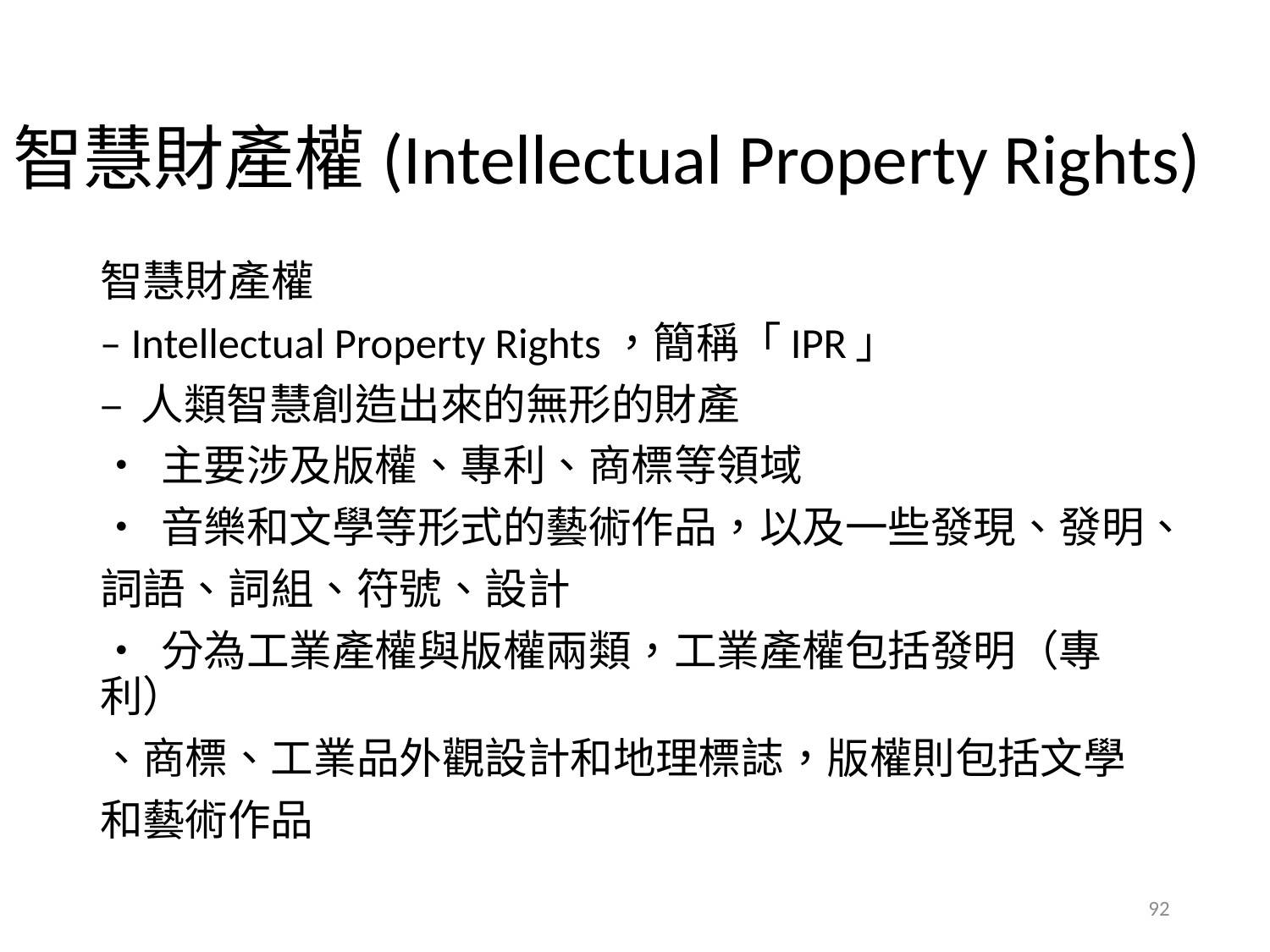

# 智慧財產權(Intellectual Property Rights)
智慧財產權
– Intellectual Property Rights，簡稱「IPR」
– 人類智慧創造出來的無形的財產
• 主要涉及版權、專利、商標等領域
• 音樂和文學等形式的藝術作品，以及一些發現、發明、
詞語、詞組、符號、設計
• 分為工業產權與版權兩類，工業產權包括發明（專利）
、商標、工業品外觀設計和地理標誌，版權則包括文學
和藝術作品

92